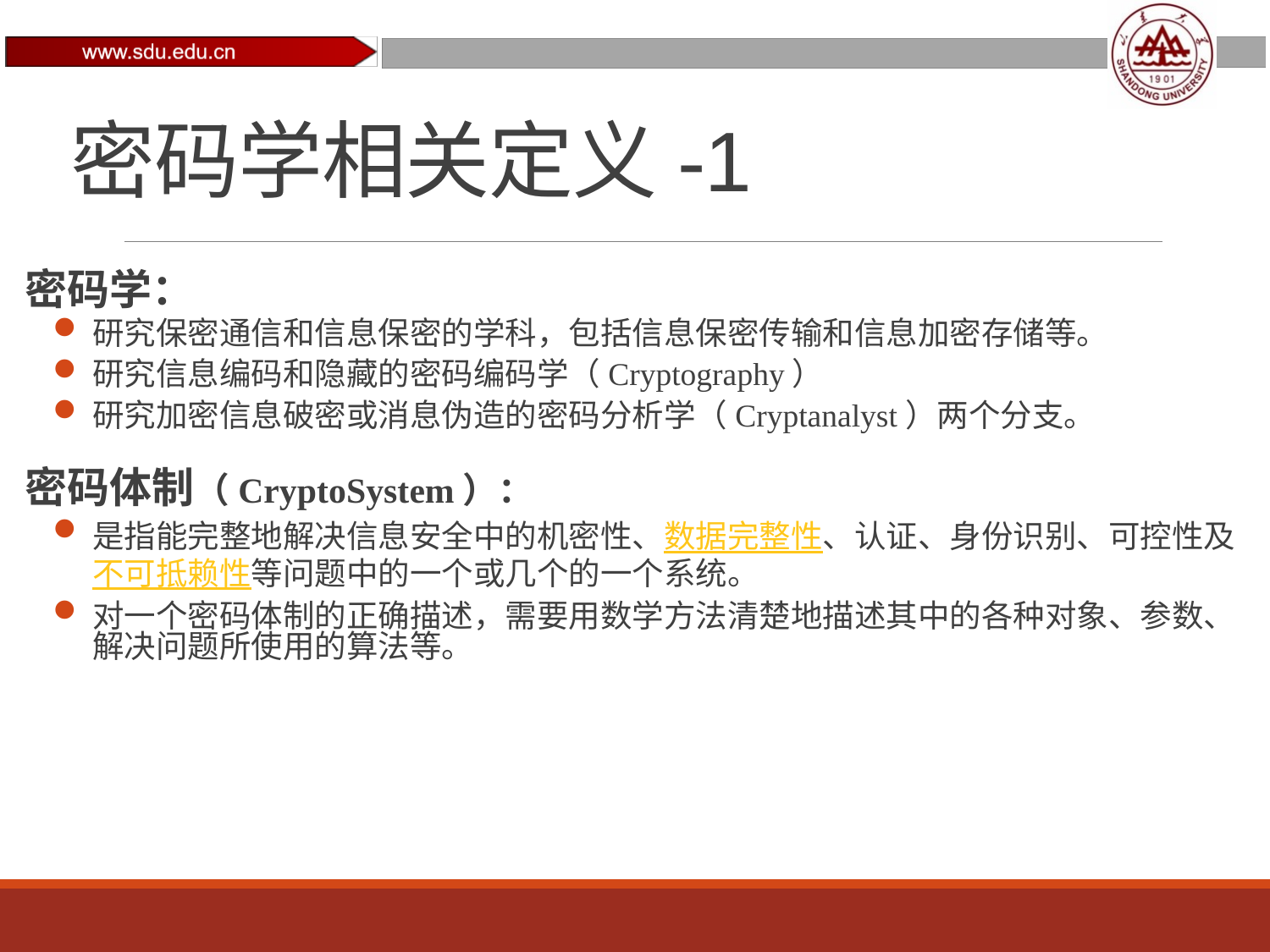

# 密码学相关定义-1
密码学：
研究保密通信和信息保密的学科，包括信息保密传输和信息加密存储等。
研究信息编码和隐藏的密码编码学（Cryptography）
研究加密信息破密或消息伪造的密码分析学（Cryptanalyst）两个分支。
密码体制（CryptoSystem）：
是指能完整地解决信息安全中的机密性、数据完整性、认证、身份识别、可控性及不可抵赖性等问题中的一个或几个的一个系统。
对一个密码体制的正确描述，需要用数学方法清楚地描述其中的各种对象、参数、解决问题所使用的算法等。